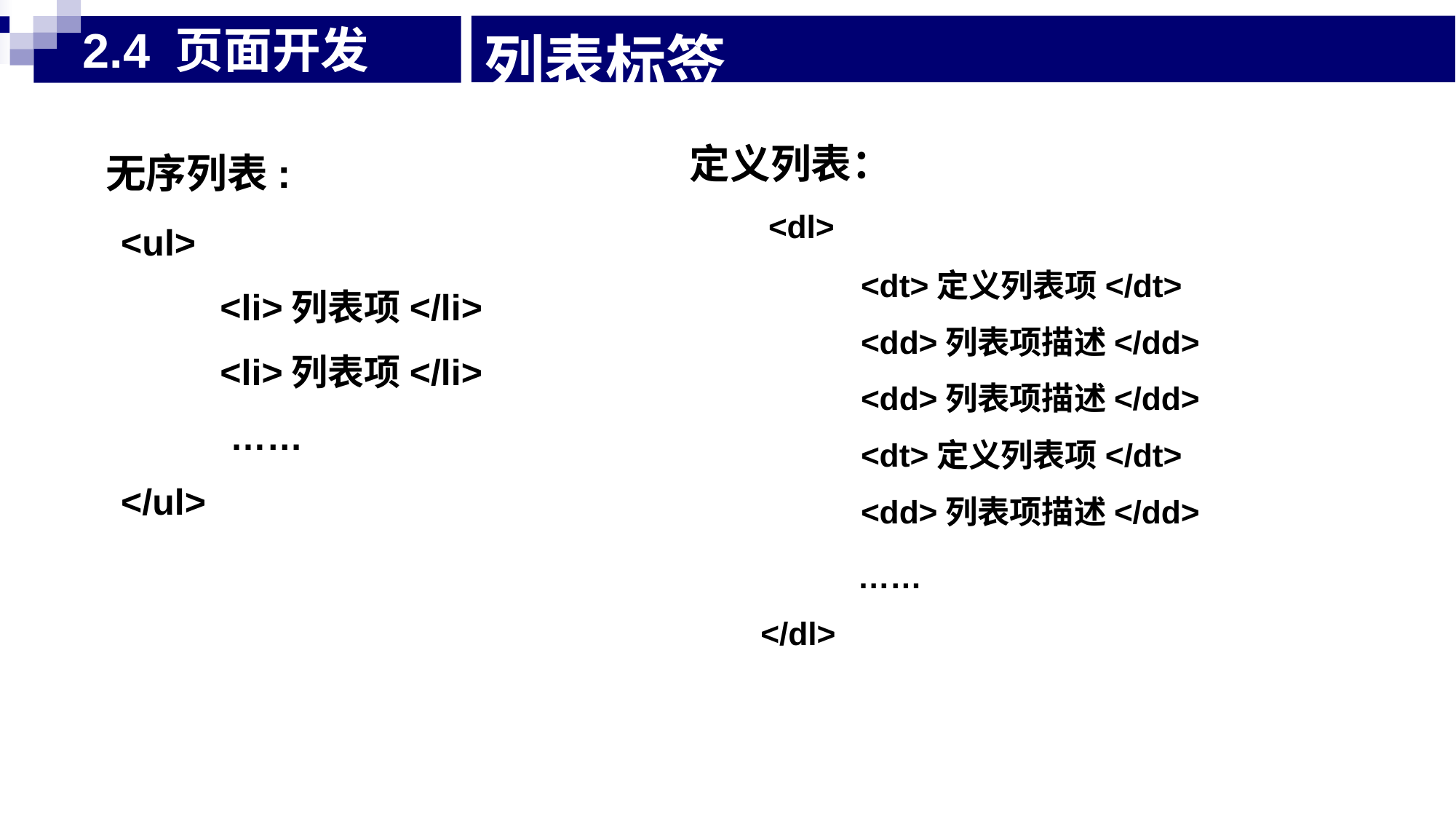

列表标签

2.4 页面开发

定义列表：
无序列表:
<dl>
<ul>
	<li>列表项</li>
	<li>列表项</li>
		……
</ul>
<dt>定义列表项</dt>
<dd>列表项描述</dd>
<dd>列表项描述</dd>
<dt>定义列表项</dt>
<dd>列表项描述</dd>
	……
</dl>